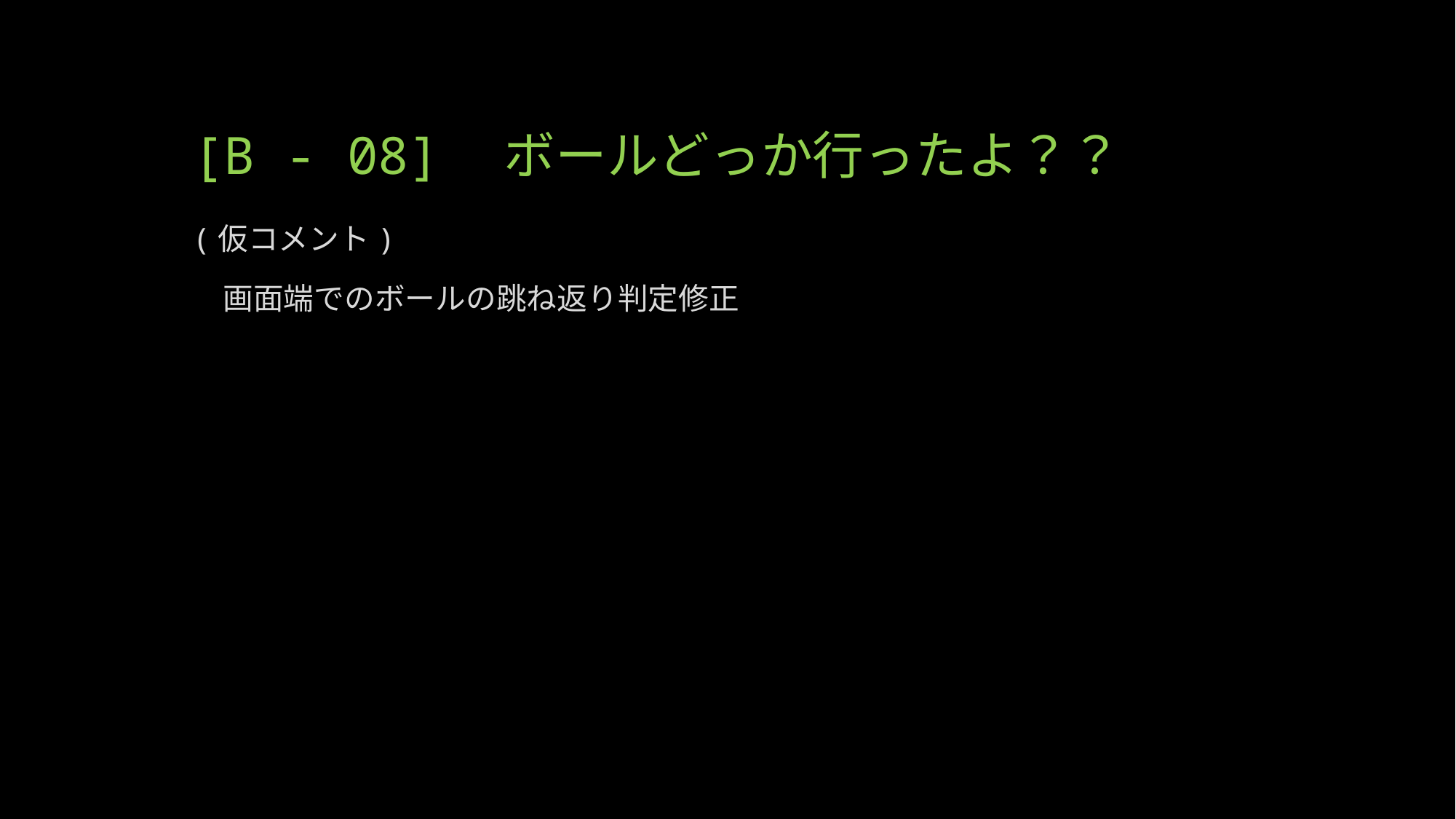

# [B - 08]　ボールどっか行ったよ？？
(仮コメント)
　画面端でのボールの跳ね返り判定修正